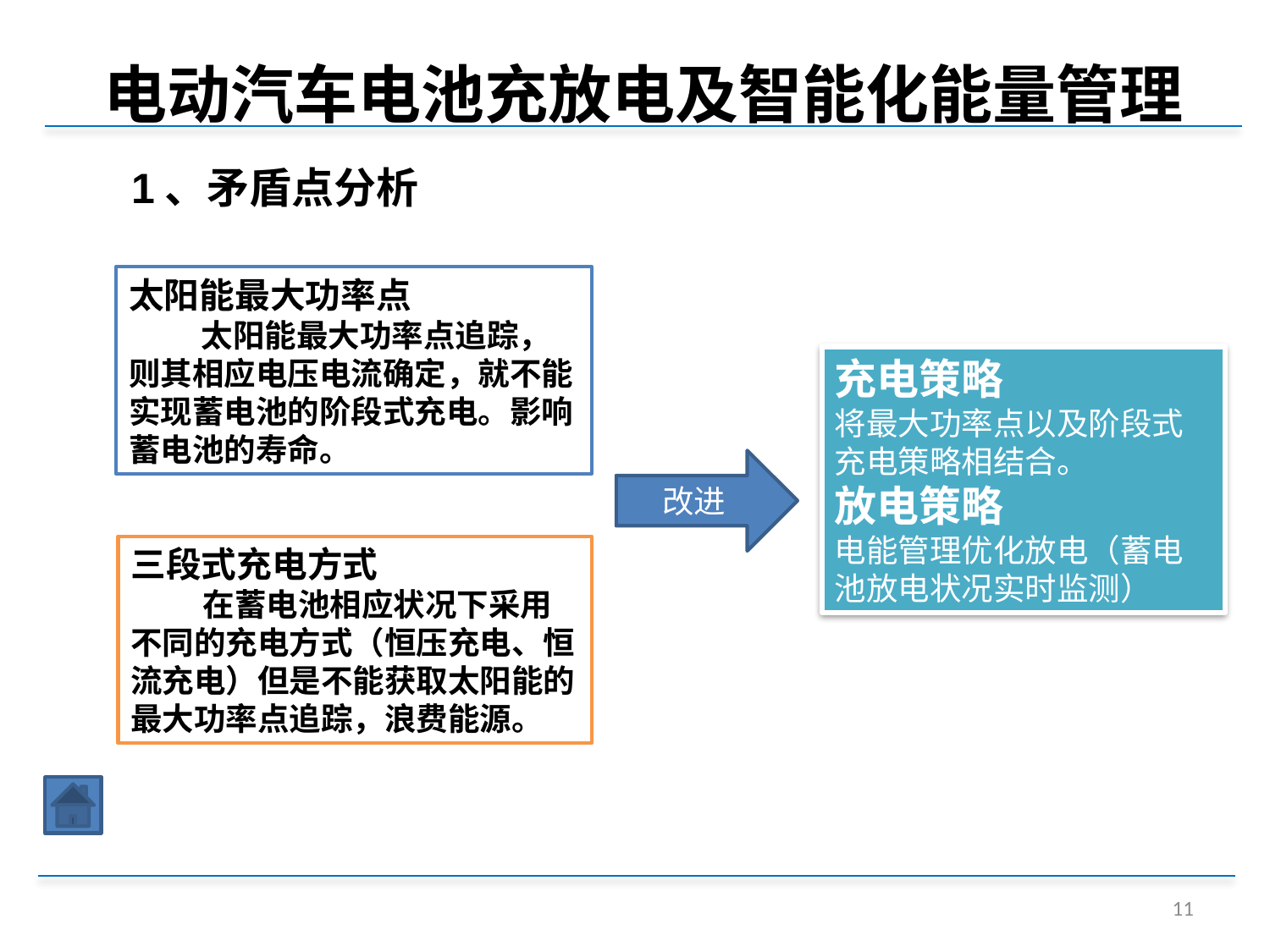

电动汽车电池充放电及智能化能量管理
1、矛盾点分析
太阳能最大功率点
         太阳能最大功率点追踪，则其相应电压电流确定，就不能实现蓄电池的阶段式充电。影响蓄电池的寿命。
充电策略
将最大功率点以及阶段式充电策略相结合。
放电策略
电能管理优化放电（蓄电池放电状况实时监测）
改进

三段式充电方式
         在蓄电池相应状况下采用不同的充电方式（恒压充电、恒流充电）但是不能获取太阳能的最大功率点追踪，浪费能源。

11